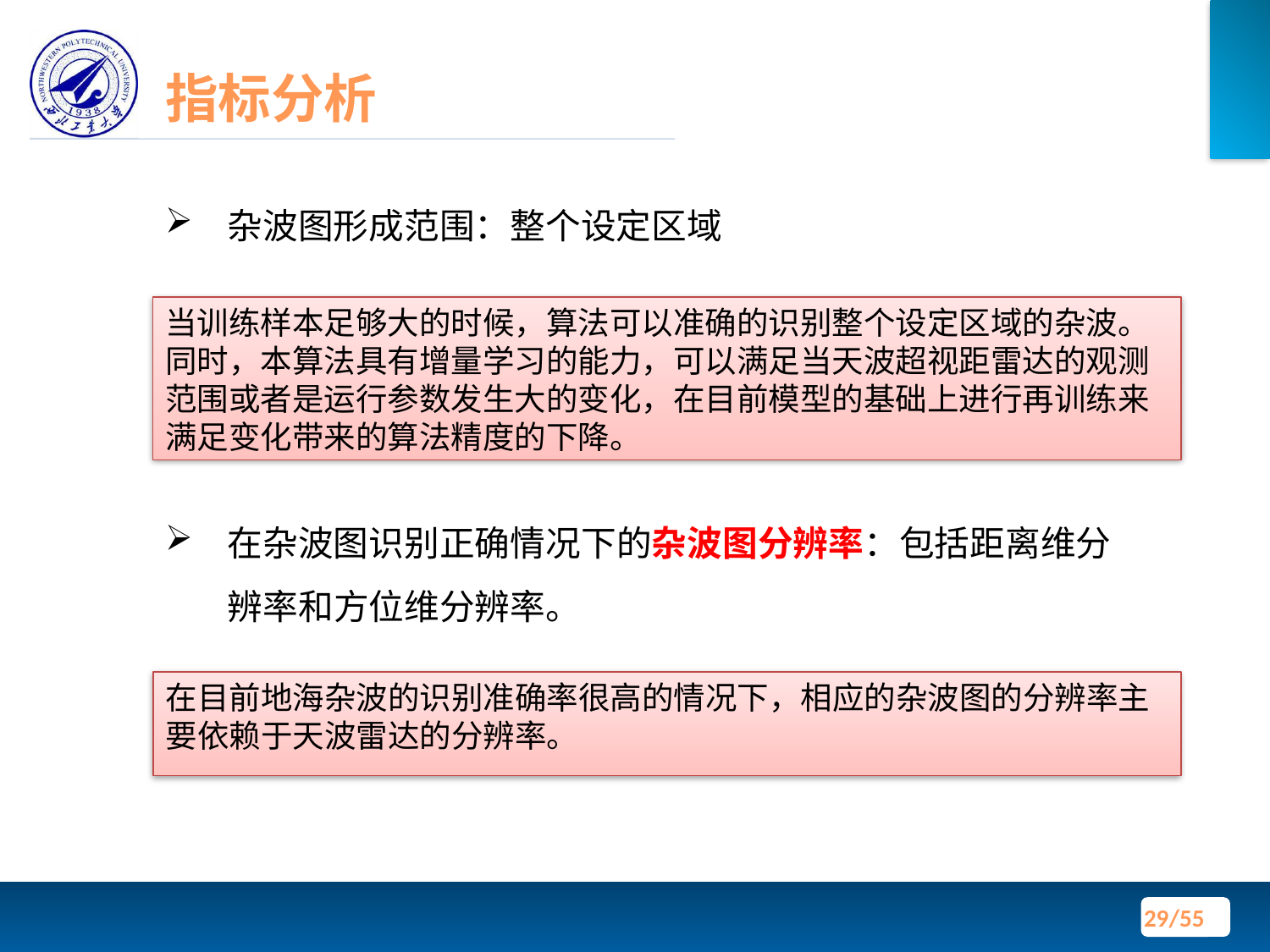

指标分析

杂波图形成范围：整个设定区域

在杂波图识别正确情况下的杂波图分辨率：包括距离维分辨率和方位维分辨率。
当训练样本足够大的时候，算法可以准确的识别整个设定区域的杂波。同时，本算法具有增量学习的能力，可以满足当天波超视距雷达的观测范围或者是运行参数发生大的变化，在目前模型的基础上进行再训练来满足变化带来的算法精度的下降。
在目前地海杂波的识别准确率很高的情况下，相应的杂波图的分辨率主要依赖于天波雷达的分辨率。
29/55